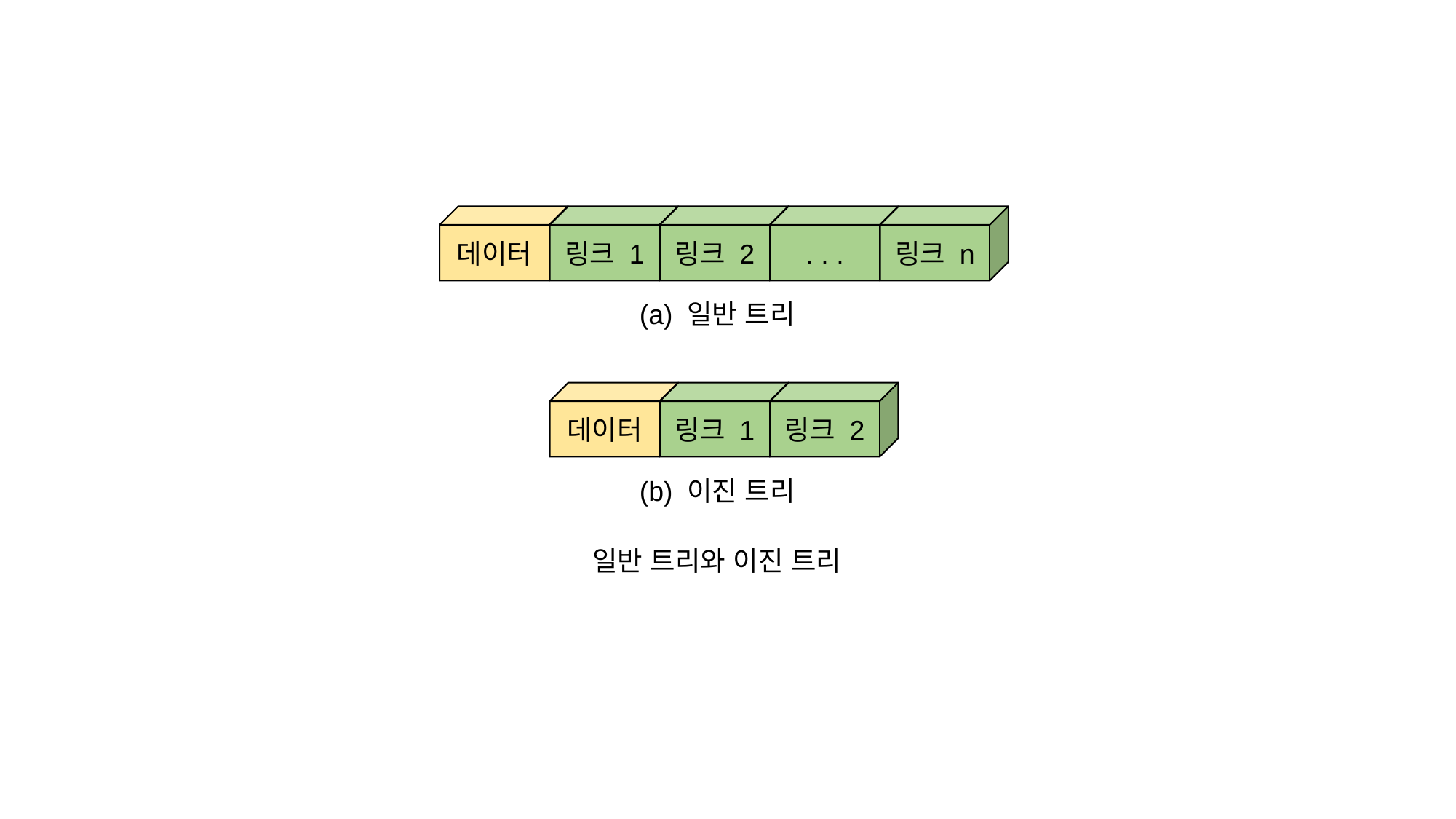

링크 n
. . .
링크 2
링크 1
데이터
(a) 일반 트리
링크 2
링크 1
데이터
(b) 이진 트리
일반 트리와 이진 트리